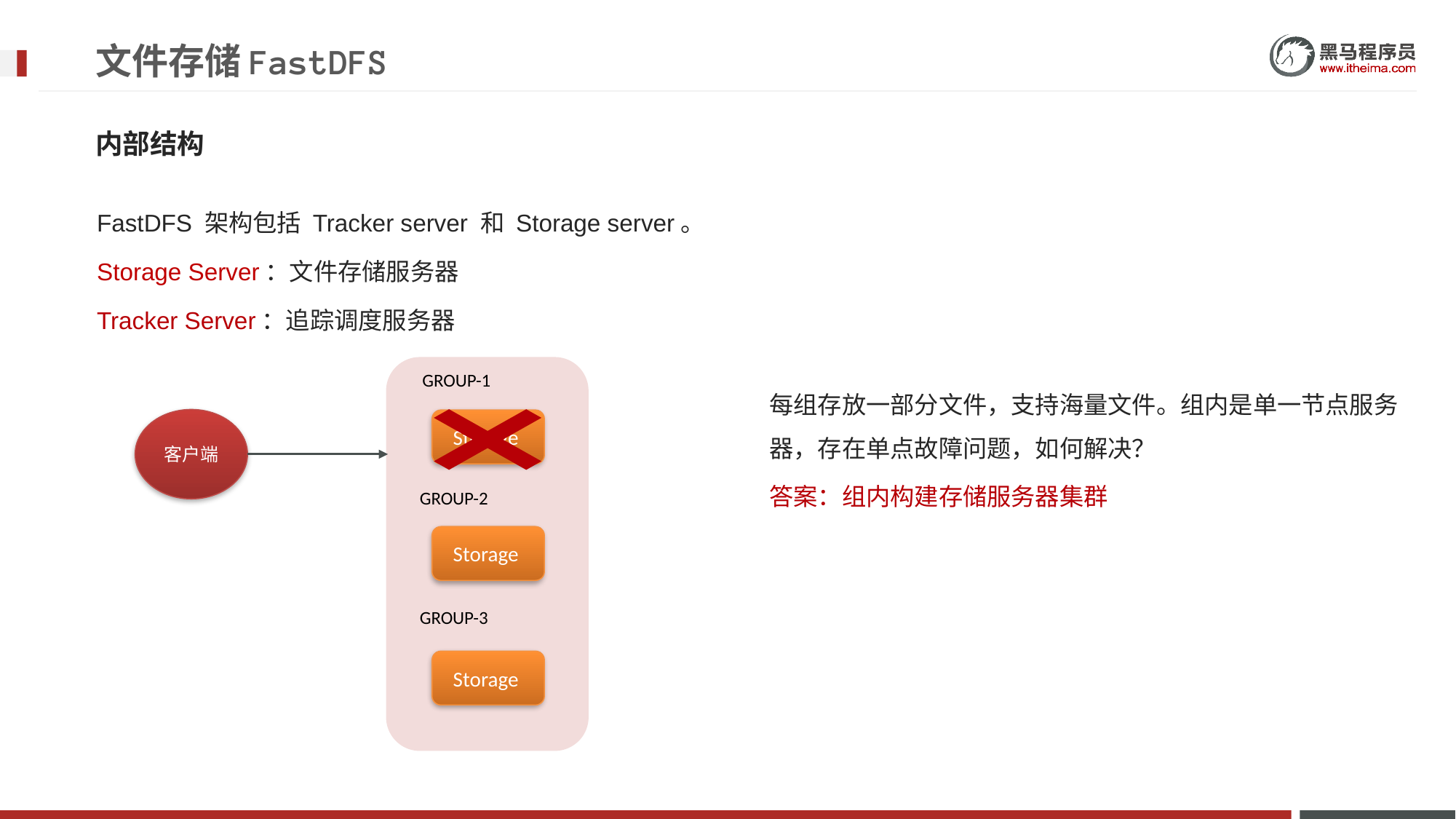

# 文件存储FastDFS
内部结构
FastDFS 架构包括 Tracker server 和 Storage server。
Storage Server：文件存储服务器
Tracker Server：追踪调度服务器
GROUP-1

每组存放一部分文件，支持海量文件。组内是单一节点服务器，存在单点故障问题，如何解决？
答案：组内构建存储服务器集群

客户端
Storage
GROUP-2
Storage
GROUP-3
Storage